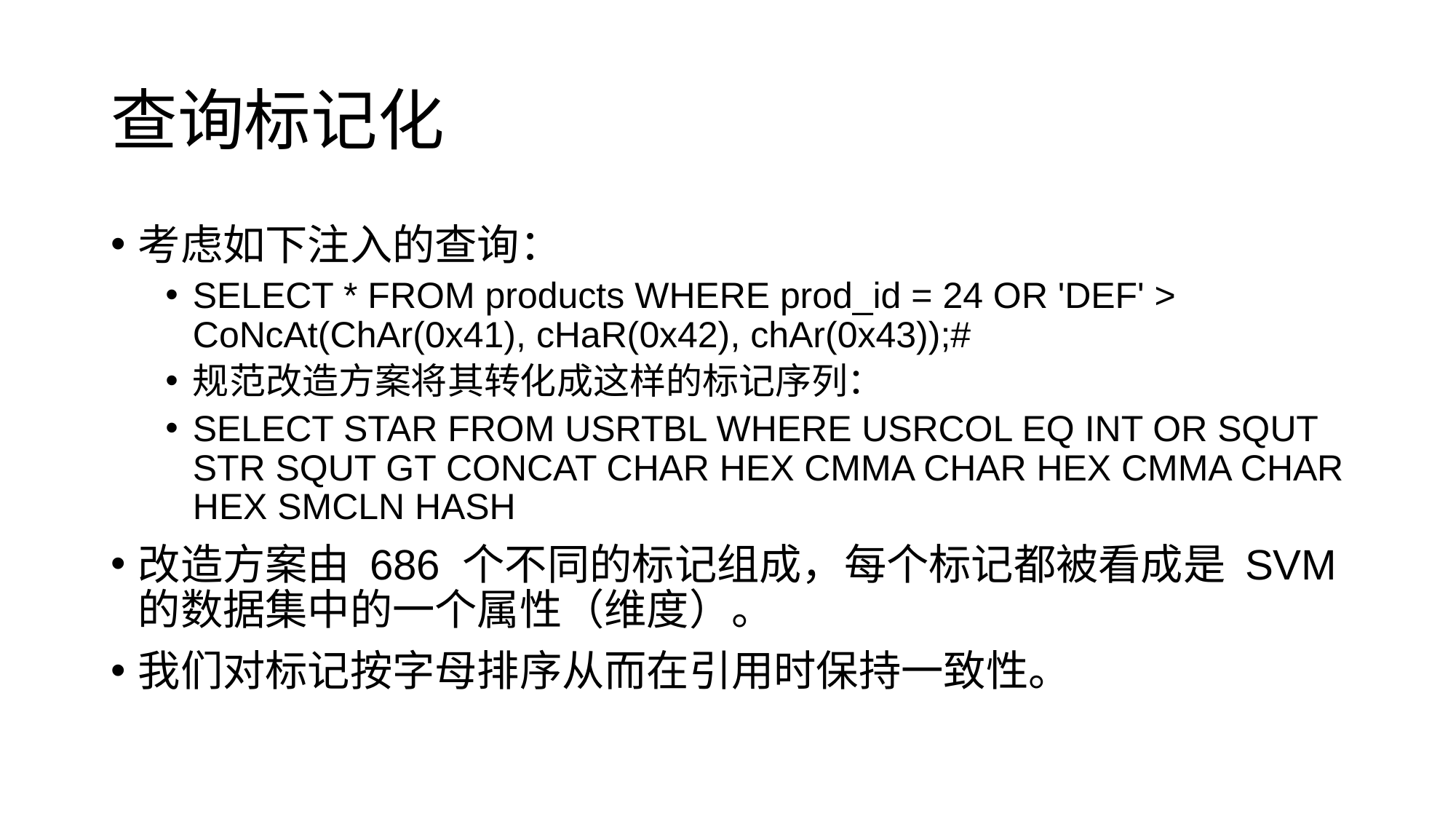

# 查询标记化
考虑如下注入的查询：
SELECT * FROM products WHERE prod_id = 24 OR 'DEF' > CoNcAt(ChAr(0x41), cHaR(0x42), chAr(0x43));#
规范改造方案将其转化成这样的标记序列：
SELECT STAR FROM USRTBL WHERE USRCOL EQ INT OR SQUT STR SQUT GT CONCAT CHAR HEX CMMA CHAR HEX CMMA CHAR HEX SMCLN HASH
改造方案由 686 个不同的标记组成，每个标记都被看成是 SVM 的数据集中的一个属性（维度）。
我们对标记按字母排序从而在引用时保持一致性。